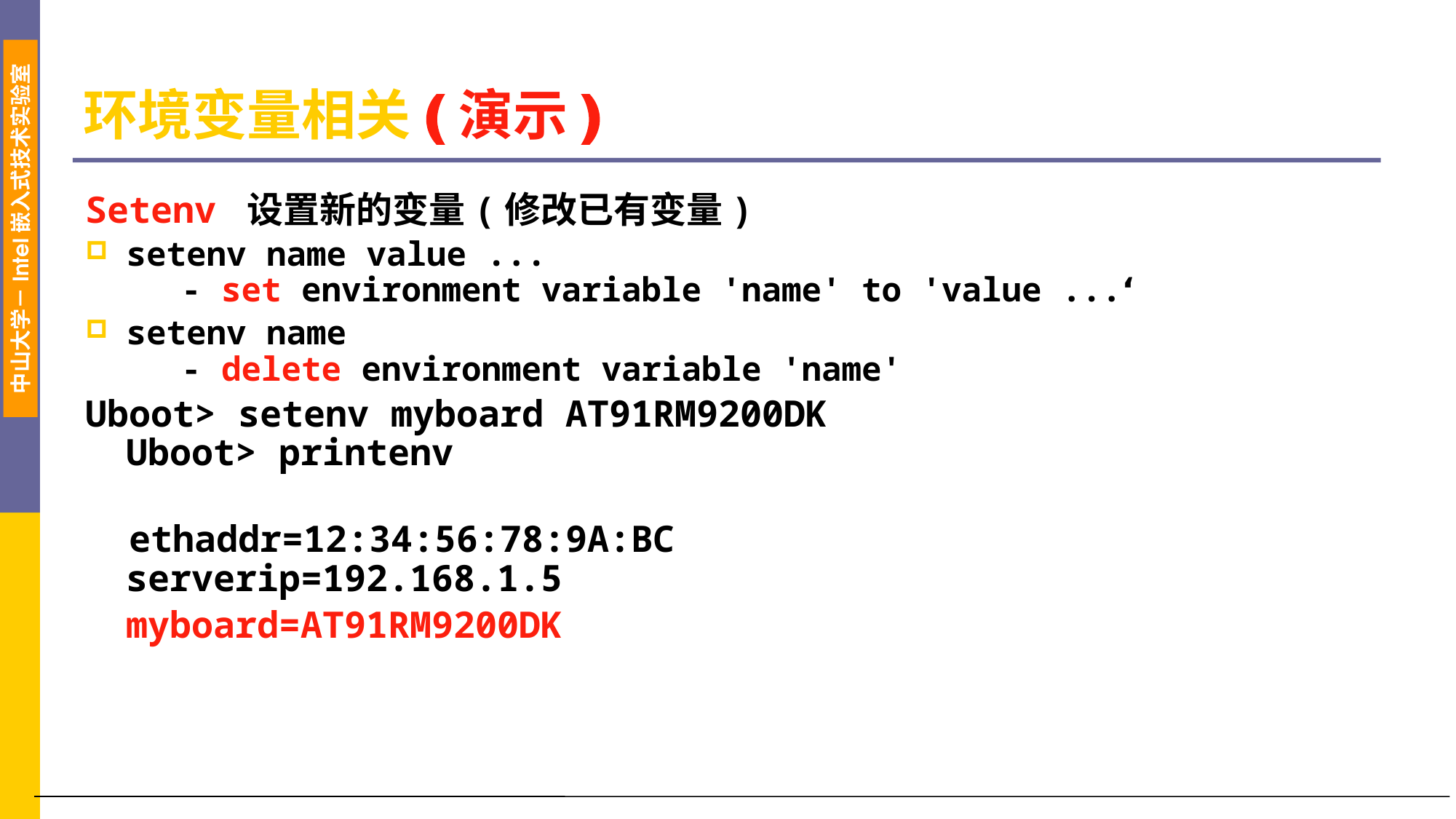

# 环境变量相关(演示)
Setenv 设置新的变量(修改已有变量)
setenv name value ...
    - set environment variable 'name' to 'value ...‘
setenv name
    - delete environment variable 'name'
Uboot> setenv myboard AT91RM9200DK
Uboot> printenv
  ethaddr=12:34:56:78:9A:BC
serverip=192.168.1.5
	myboard=AT91RM9200DK